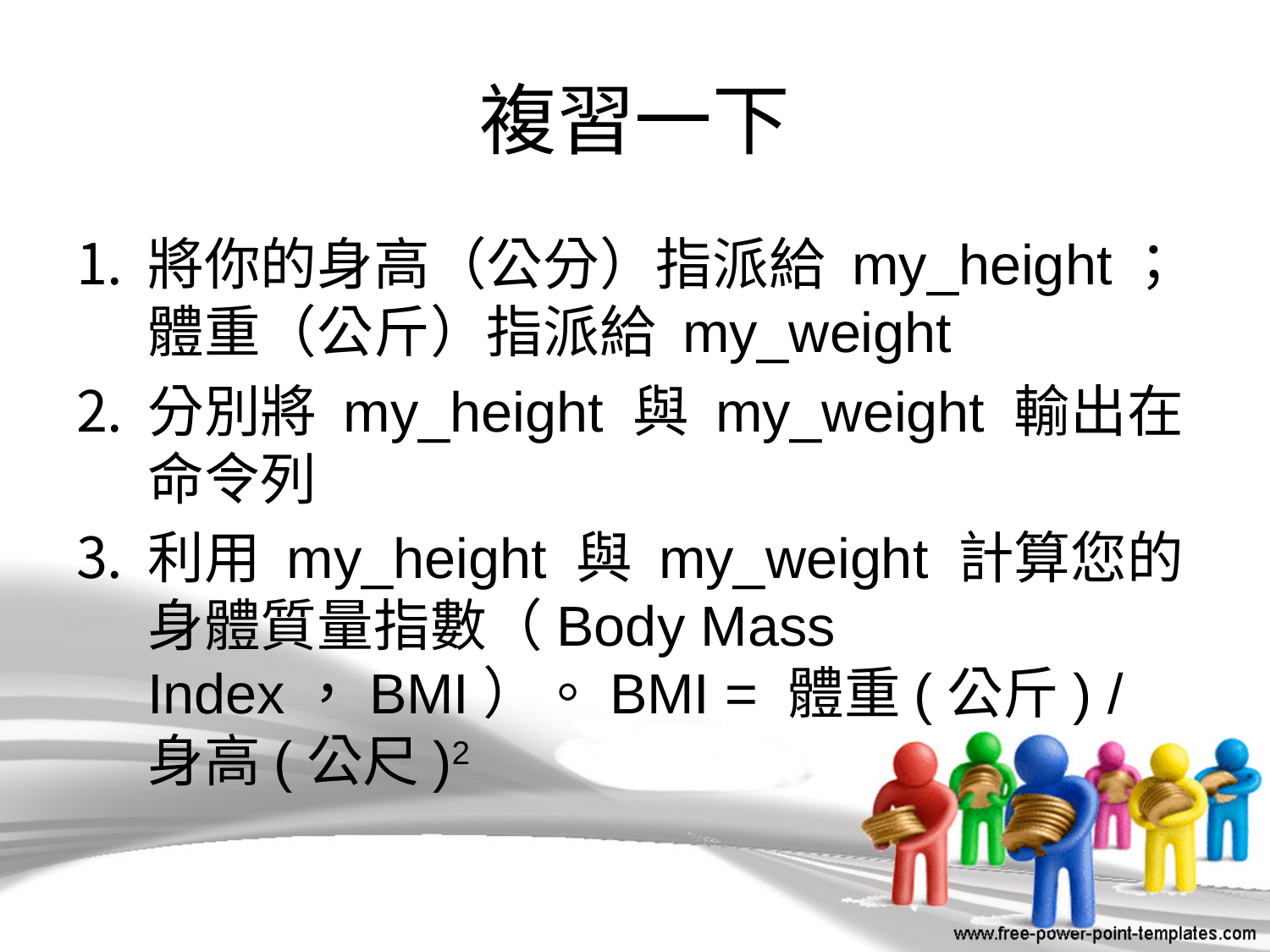

# 複習一下
將你的身高（公分）指派給 my_height；體重（公斤）指派給 my_weight
分別將 my_height 與 my_weight 輸出在命令列
利用 my_height 與 my_weight 計算您的身體質量指數（Body Mass Index，BMI）。BMI = 體重(公斤) / 身高(公尺)2